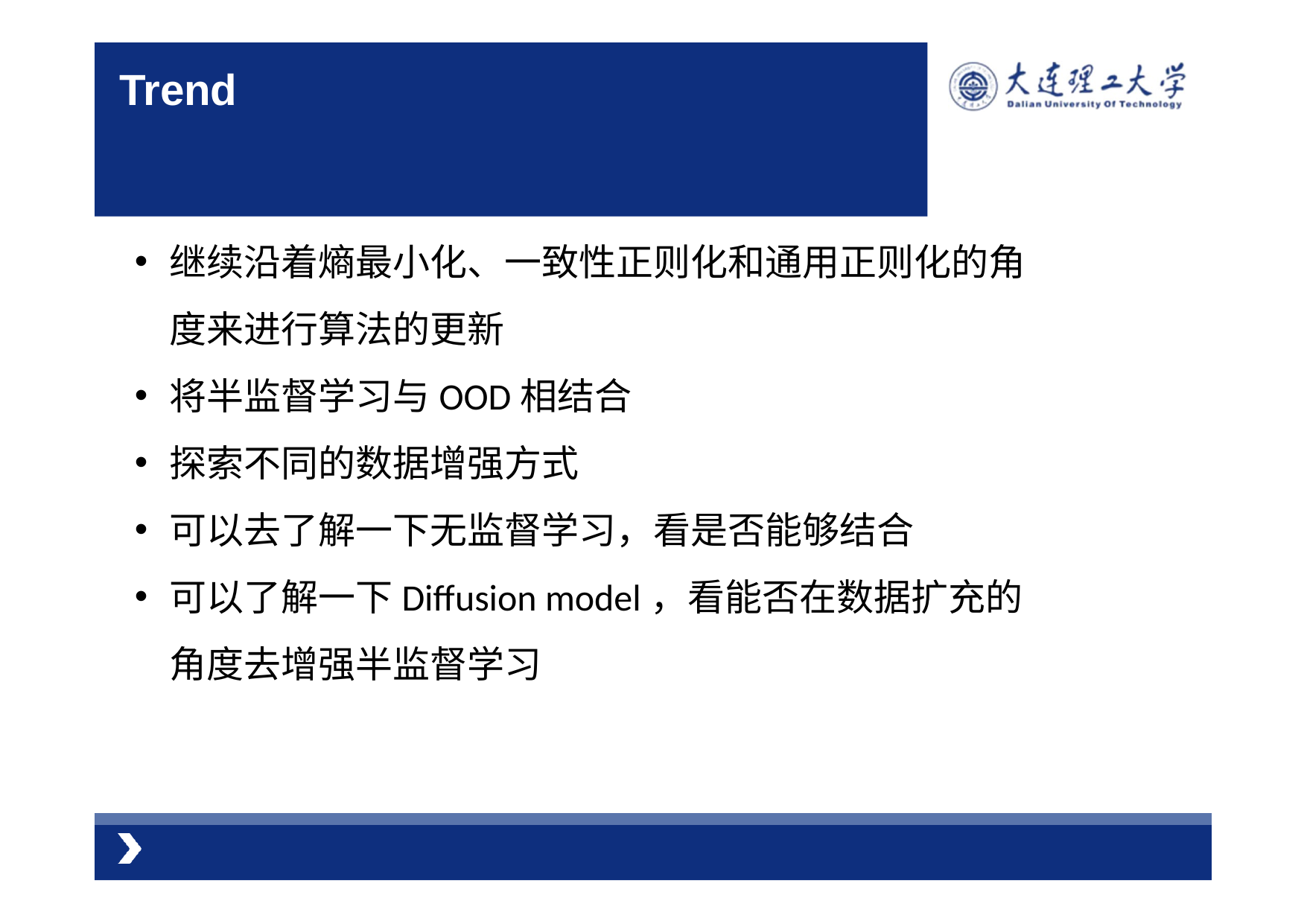

# Trend
继续沿着熵最小化、一致性正则化和通用正则化的角度来进行算法的更新
将半监督学习与OOD相结合
探索不同的数据增强方式
可以去了解一下无监督学习，看是否能够结合
可以了解一下Diffusion model，看能否在数据扩充的角度去增强半监督学习